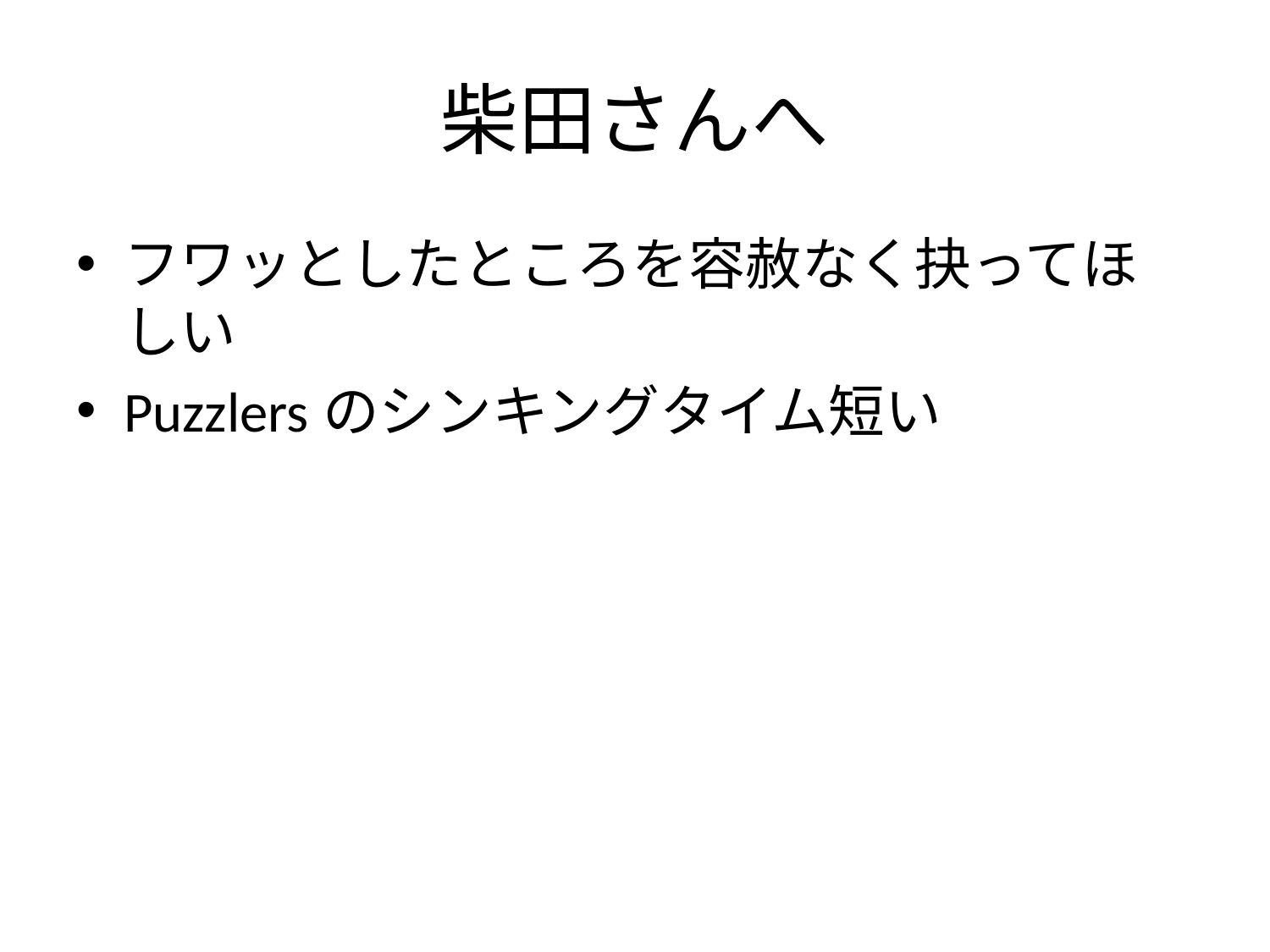

# 柴田さんへ
フワッとしたところを容赦なく抉ってほしい
Puzzlersのシンキングタイム短い